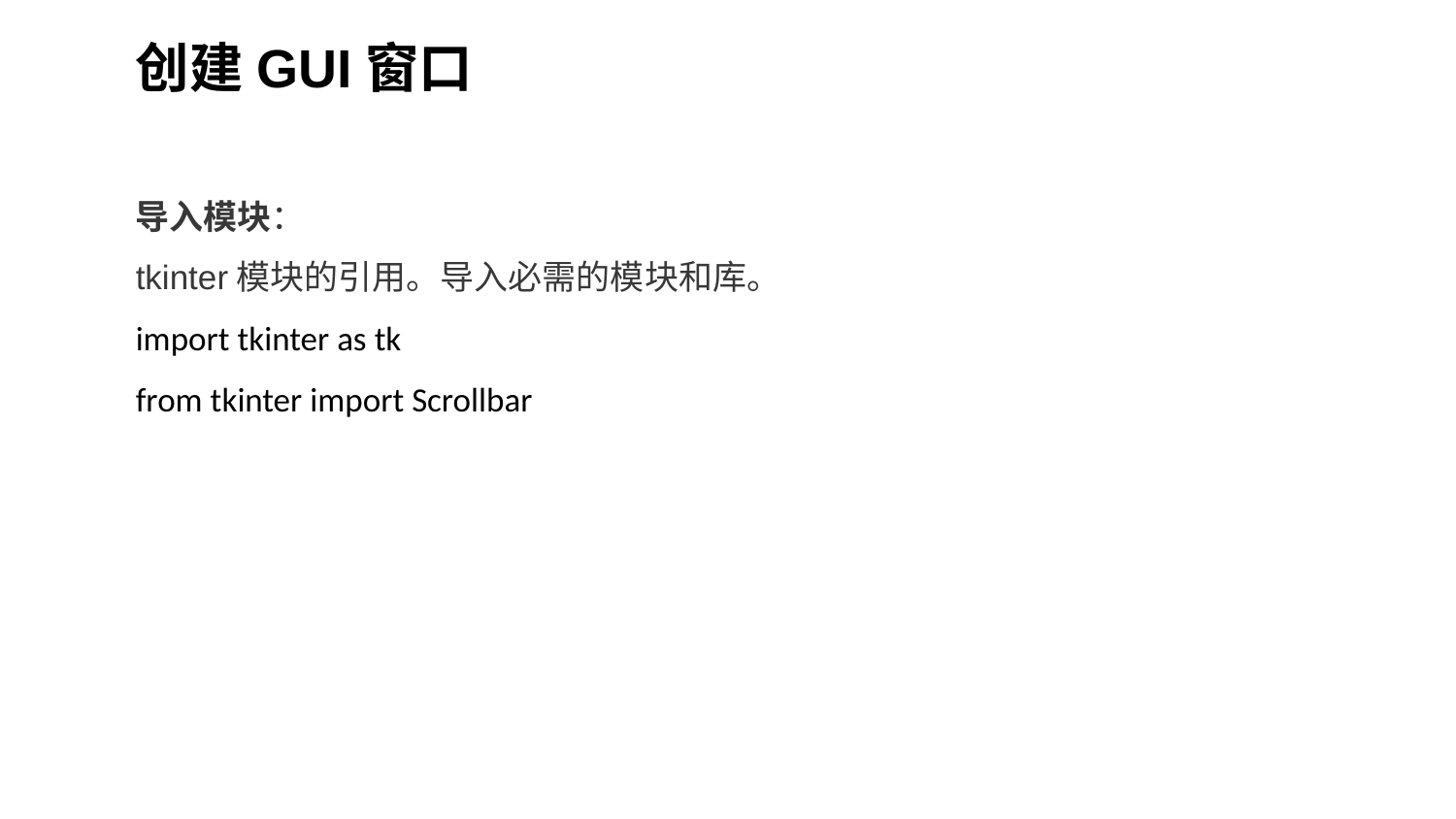

创建GUI窗口
导入模块：
tkinter模块的引用。导入必需的模块和库。
import tkinter as tk
from tkinter import Scrollbar